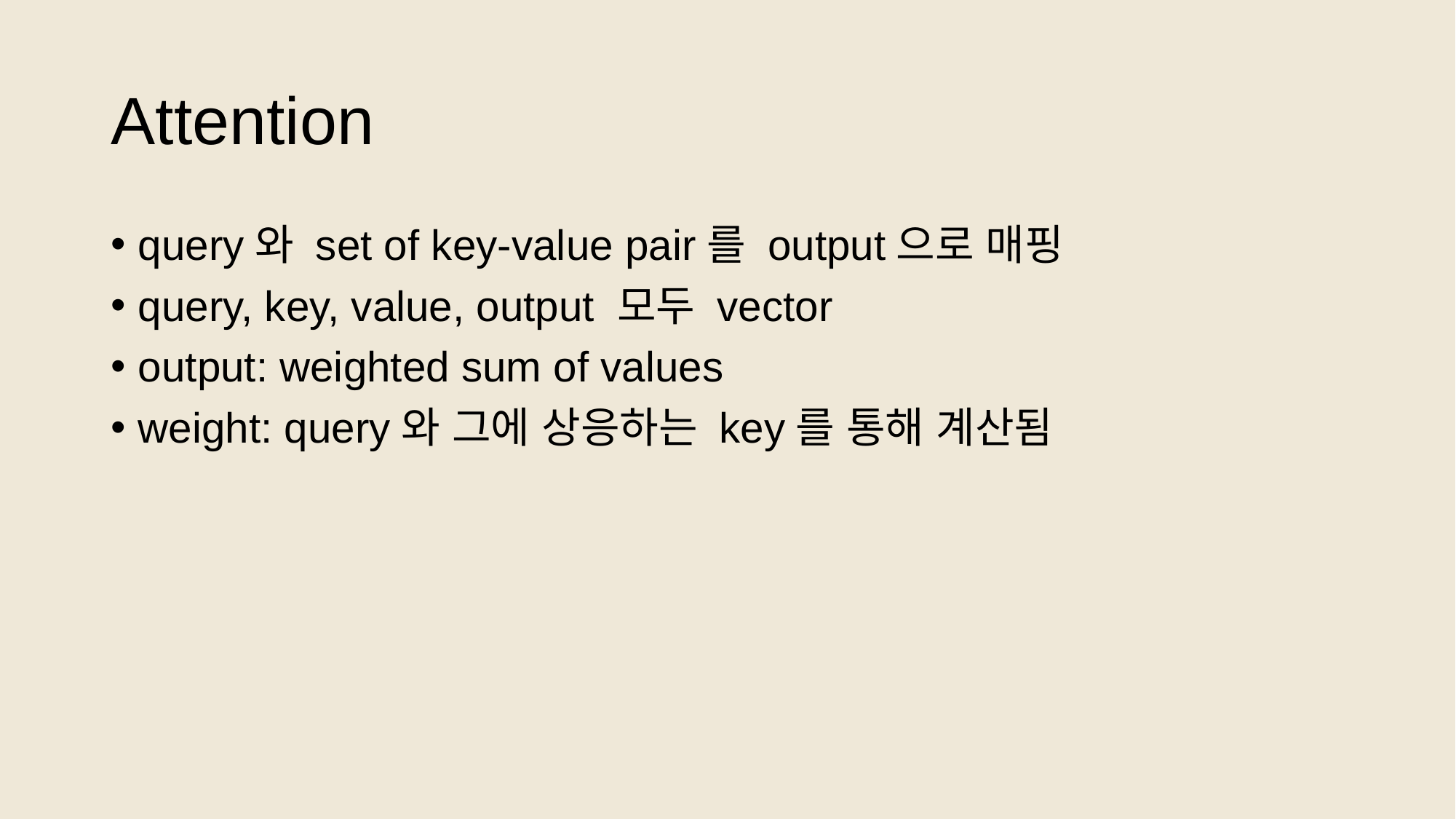

# Attention
query와 set of key-value pair를 output으로 매핑
query, key, value, output 모두 vector
output: weighted sum of values
weight: query와 그에 상응하는 key를 통해 계산됨